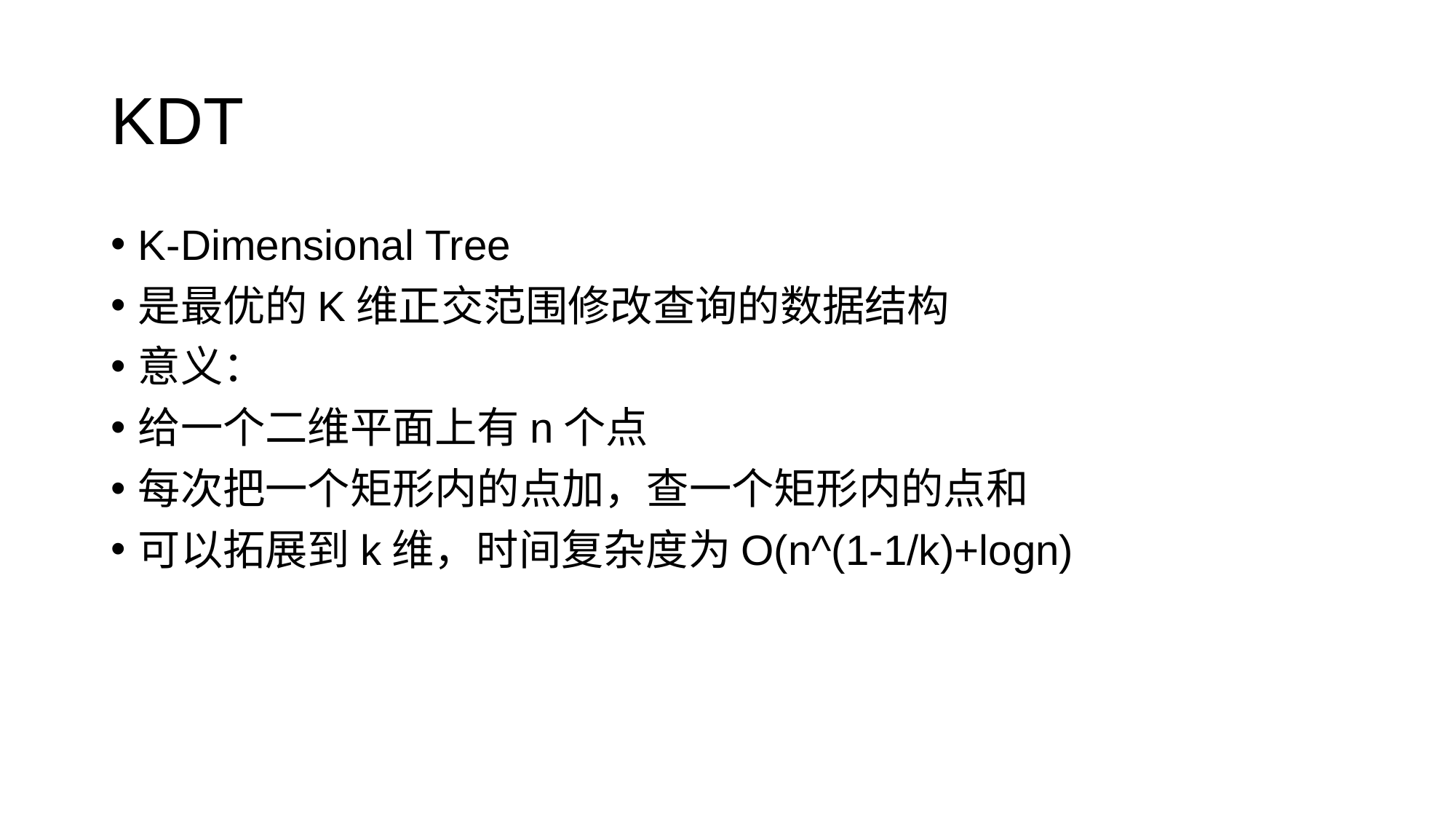

# KDT
K-Dimensional Tree
是最优的K维正交范围修改查询的数据结构
意义：
给一个二维平面上有n个点
每次把一个矩形内的点加，查一个矩形内的点和
可以拓展到k维，时间复杂度为O(n^(1-1/k)+logn)